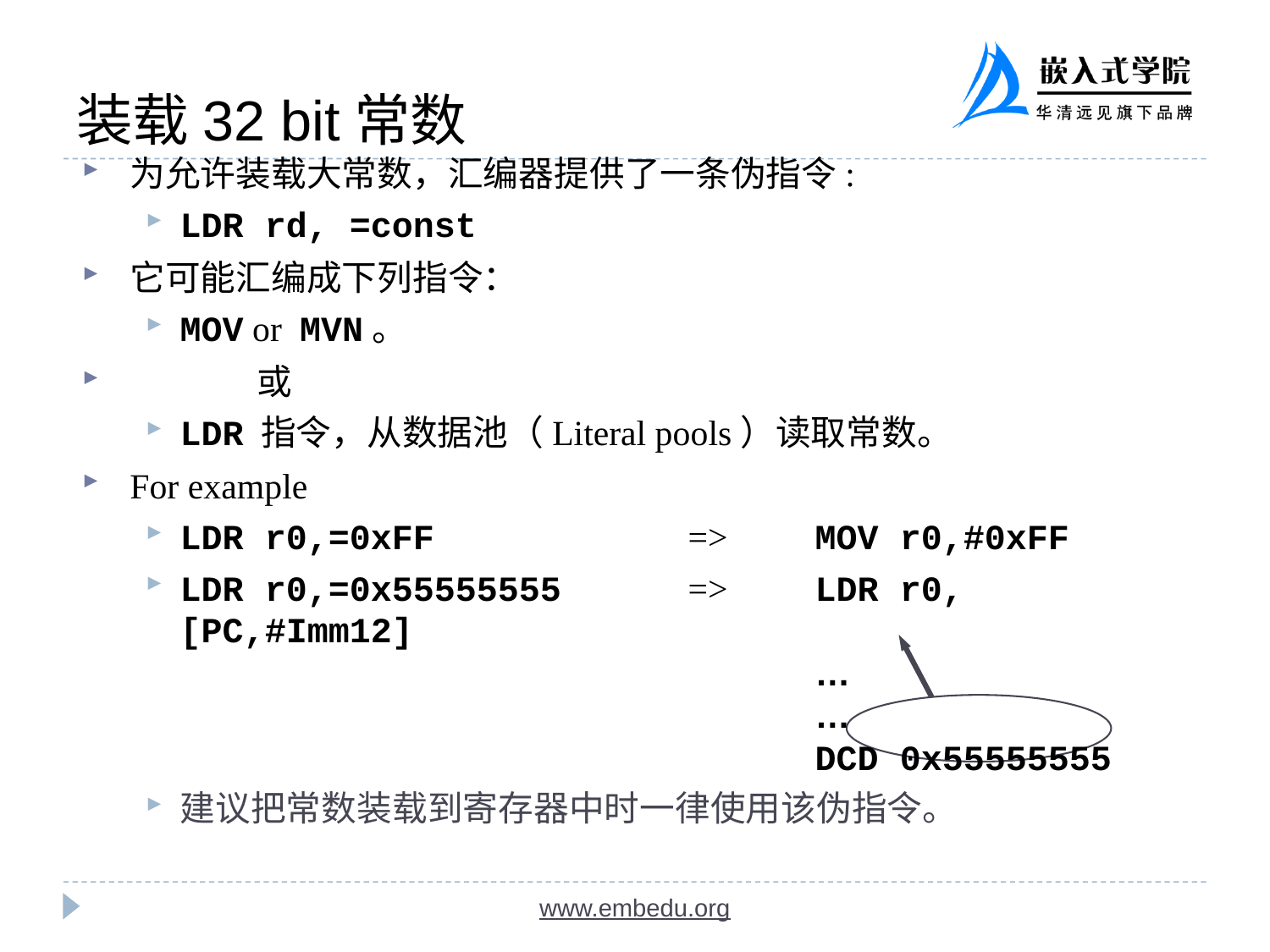

装载32 bit常数
为允许装载大常数，汇编器提供了一条伪指令:
LDR rd, =const
它可能汇编成下列指令：
MOV or  MVN。
	或
LDR 指令，从数据池（Literal pools）读取常数。
For example
LDR r0,=0xFF		=>	MOV r0,#0xFF
LDR r0,=0x55555555	=>	LDR r0,[PC,#Imm12]
					…
					…
					DCD 0x55555555
建议把常数装载到寄存器中时一律使用该伪指令。

www.embedu.org